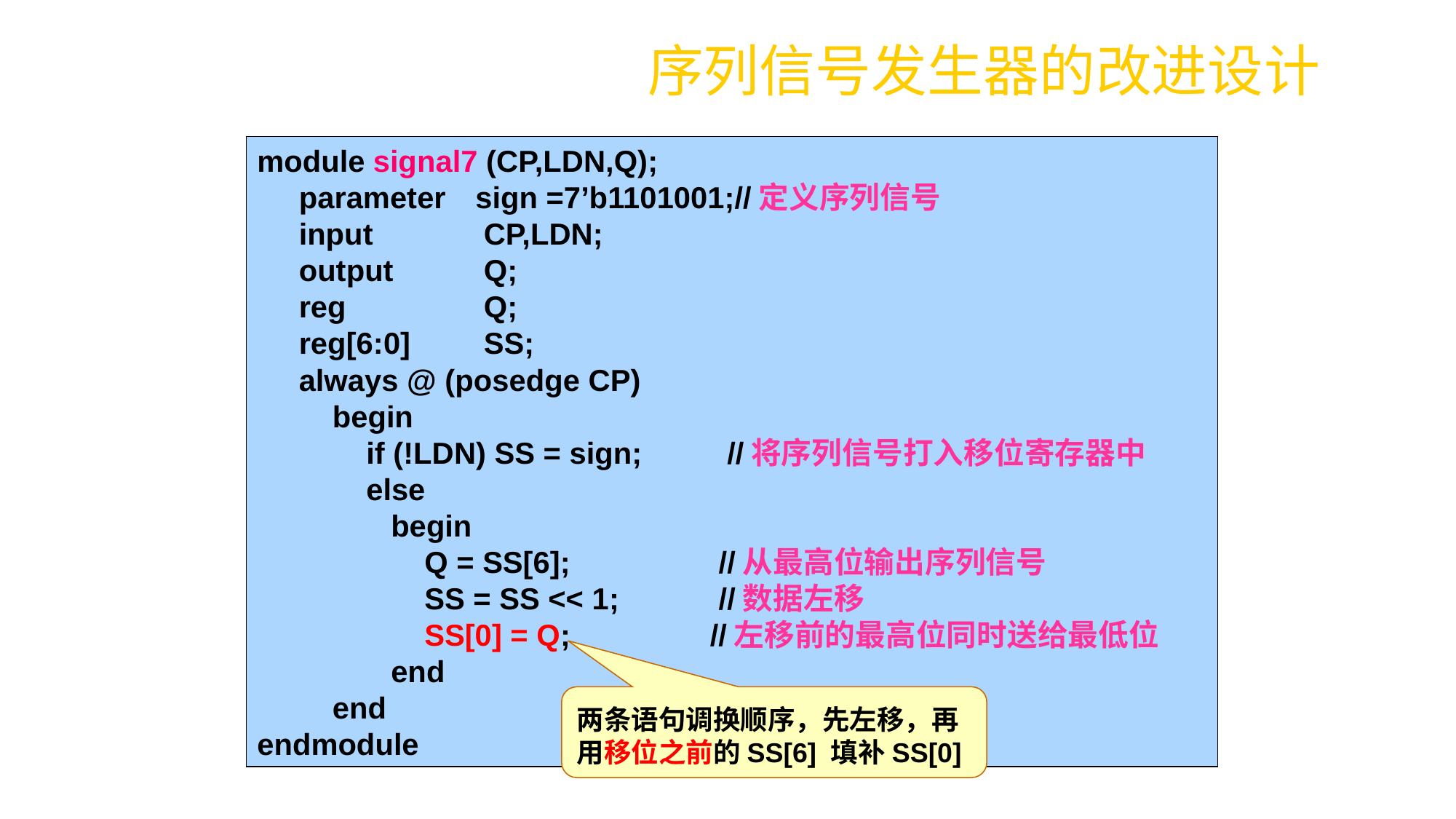

序列信号发生器的改进设计
module signal7 (CP,LDN,Q);
     parameter	sign =7’b1101001;//定义序列信号
     input 	 CP,LDN;
     output 	 Q;
     reg		 Q;
     reg[6:0] 	 SS;
     always @ (posedge CP)
         begin
	if (!LDN) SS = sign;	    //将序列信号打入移位寄存器中
	else
                begin
                    Q = SS[6];       	   //从最高位输出序列信号
                    SS = SS << 1; 	   //数据左移
                    SS[0] = Q;	               //左移前的最高位同时送给最低位
                end
         end
endmodule
两条语句调换顺序，先左移，再用移位之前的SS[6] 填补SS[0]